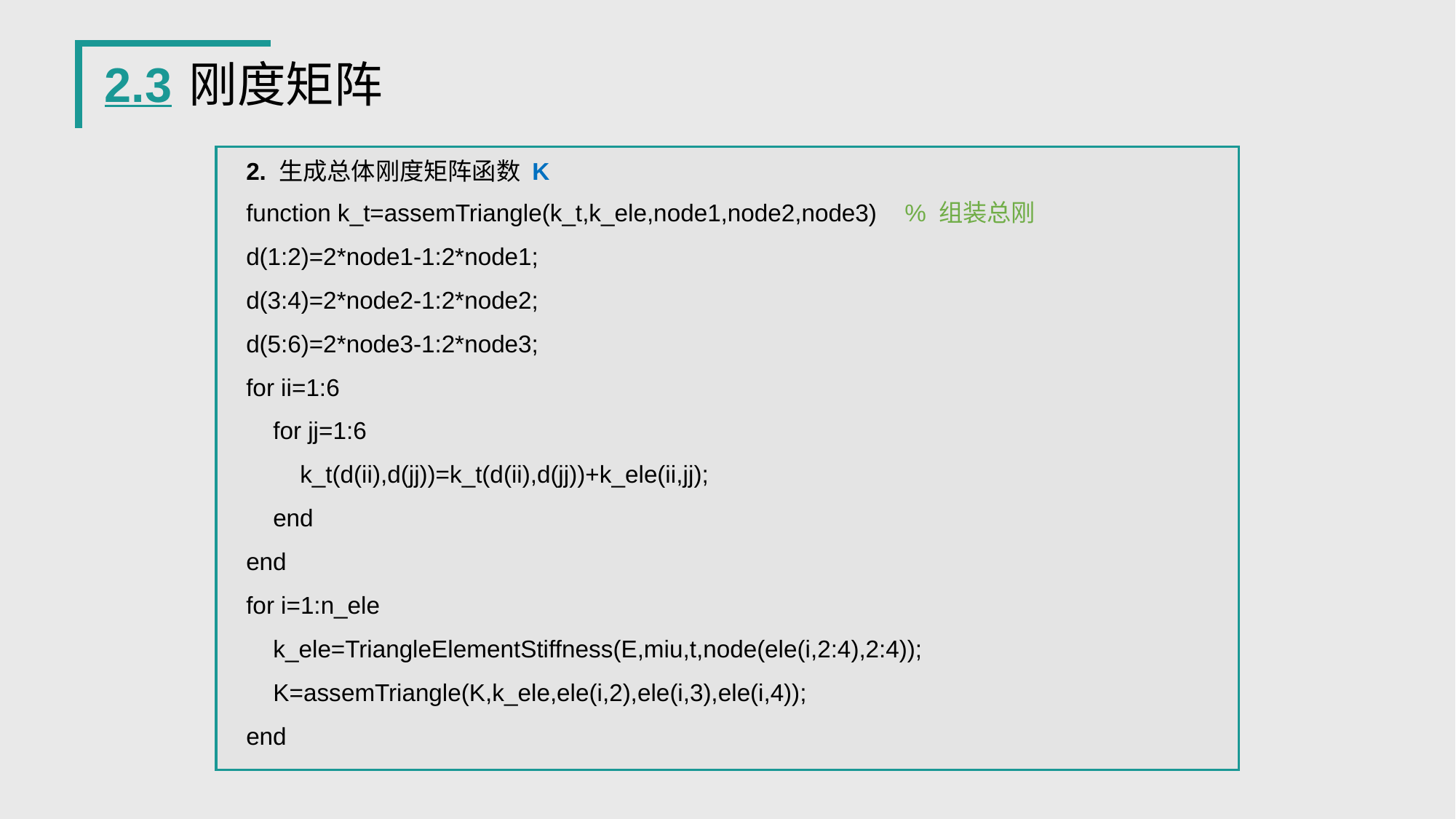

2.3
刚度矩阵

2. 生成总体刚度矩阵函数 K

function k_t=assemTriangle(k_t,k_ele,node1,node2,node3)    % 组装总刚
d(1:2)=2*node1-1:2*node1;
d(3:4)=2*node2-1:2*node2;
d(5:6)=2*node3-1:2*node3;
for ii=1:6
    for jj=1:6
        k_t(d(ii),d(jj))=k_t(d(ii),d(jj))+k_ele(ii,jj);
    end
end
for i=1:n_ele
    k_ele=TriangleElementStiffness(E,miu,t,node(ele(i,2:4),2:4));
    K=assemTriangle(K,k_ele,ele(i,2),ele(i,3),ele(i,4));
end